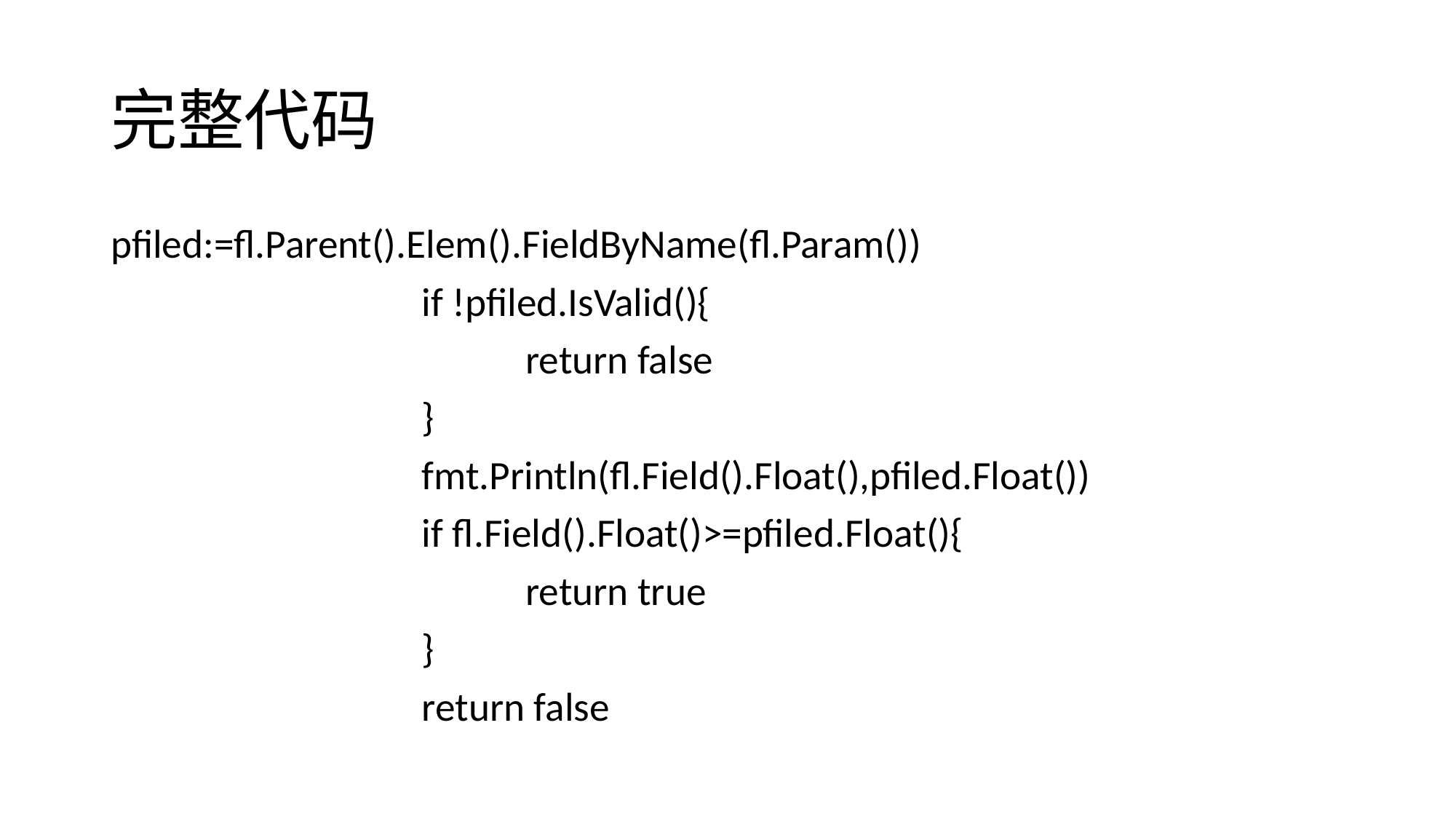

# 完整代码
pfiled:=fl.Parent().Elem().FieldByName(fl.Param())
			if !pfiled.IsValid(){
				return false
			}
			fmt.Println(fl.Field().Float(),pfiled.Float())
			if fl.Field().Float()>=pfiled.Float(){
				return true
			}
			return false